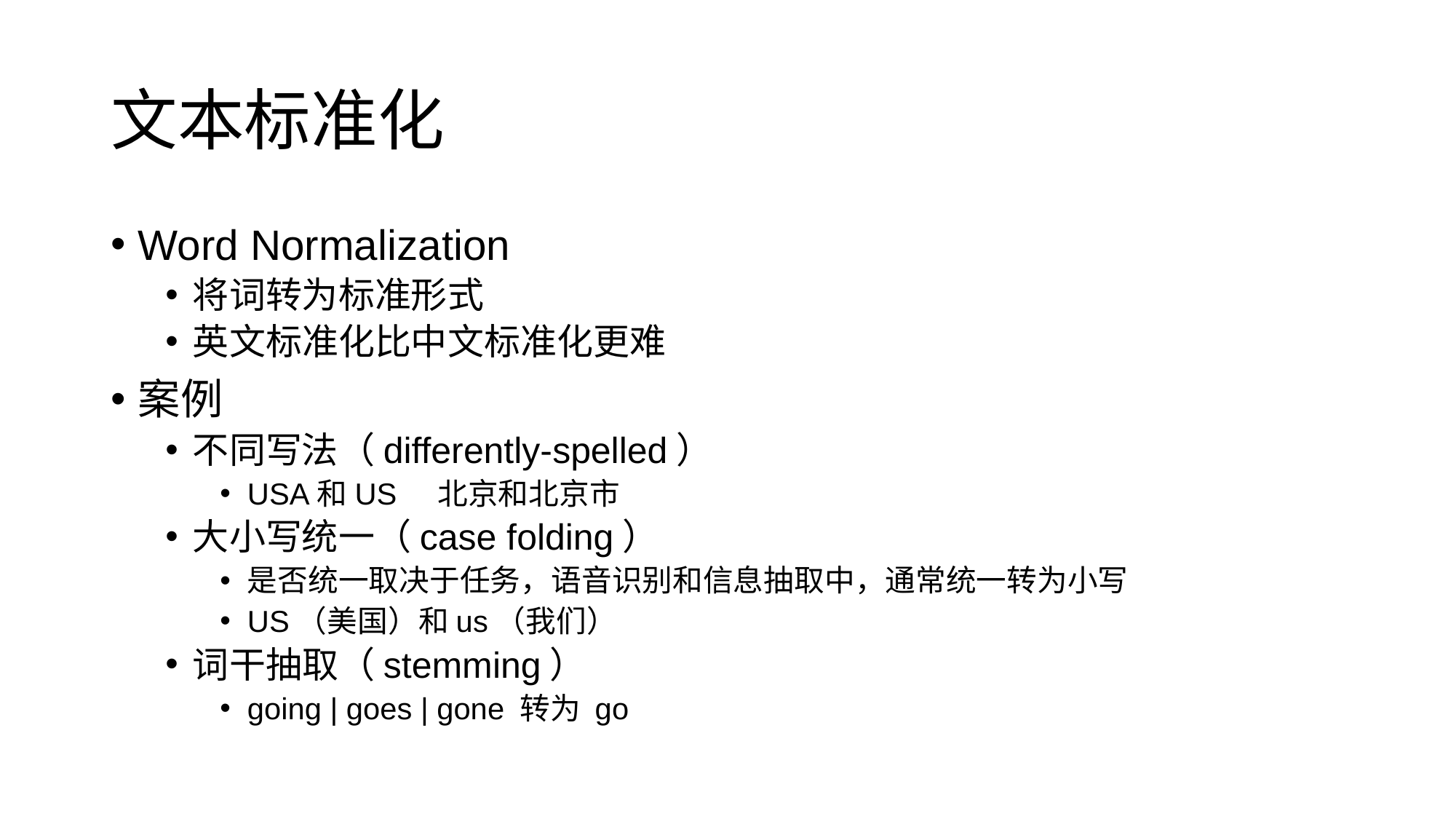

# 文本标准化
Word Normalization
将词转为标准形式
英文标准化比中文标准化更难
案例
不同写法（differently-spelled）
USA和US    北京和北京市
大小写统一（case folding）
是否统一取决于任务，语音识别和信息抽取中，通常统一转为小写
US（美国）和us（我们）
词干抽取（stemming）
going | goes | gone 转为 go